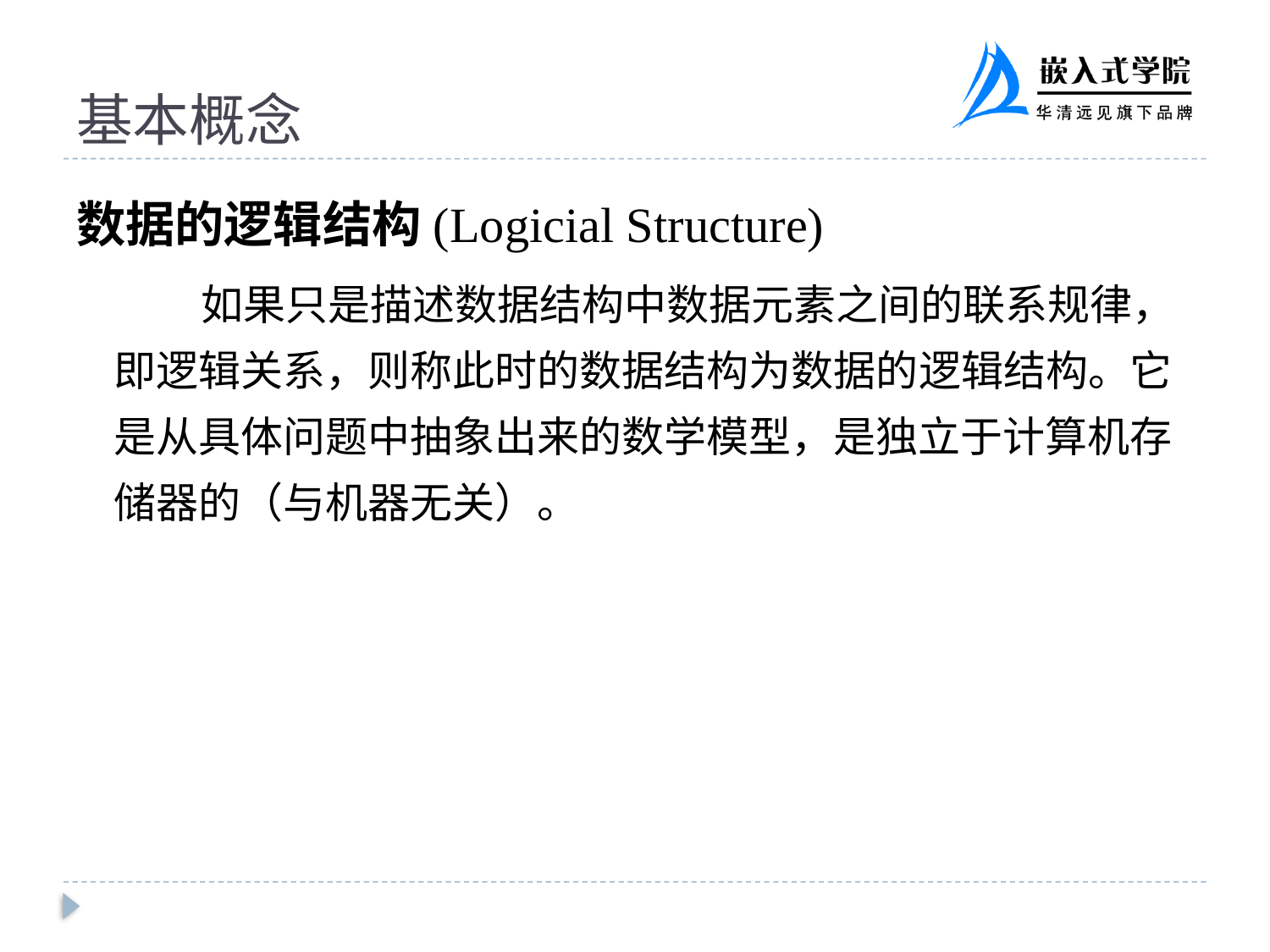

# 基本概念
数据的逻辑结构(Logicial Structure)
            如果只是描述数据结构中数据元素之间的联系规律，即逻辑关系，则称此时的数据结构为数据的逻辑结构。它是从具体问题中抽象出来的数学模型，是独立于计算机存储器的（与机器无关）。

15